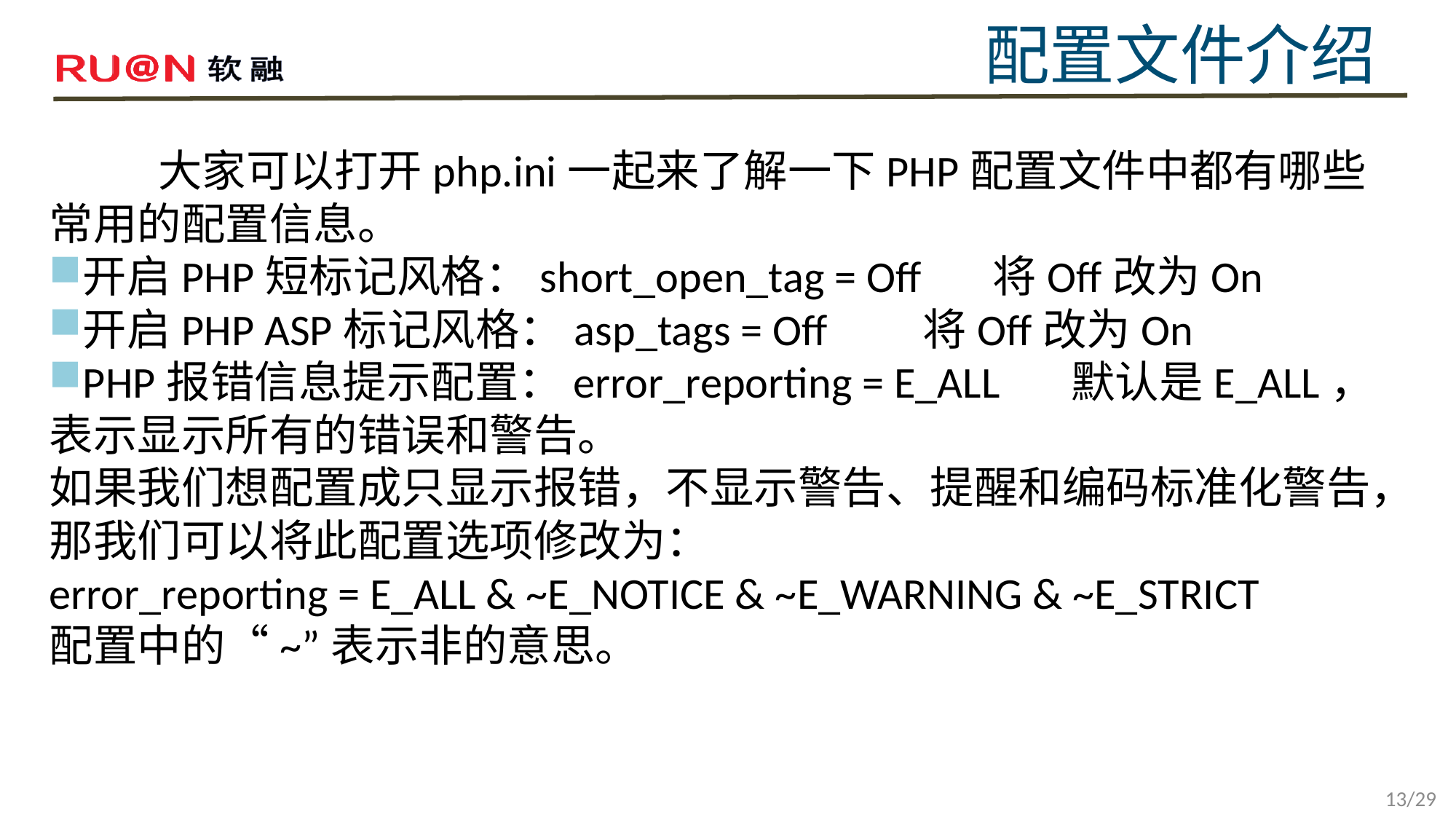

配置文件介绍
          大家可以打开php.ini一起来了解一下PHP配置文件中都有哪些常用的配置信息。
开启PHP短标记风格：short_open_tag = Off      将Off改为On
开启PHP ASP标记风格：asp_tags = Off	将Off改为On
PHP报错信息提示配置：error_reporting = E_ALL      默认是E_ALL，表示显示所有的错误和警告。
如果我们想配置成只显示报错，不显示警告、提醒和编码标准化警告，那我们可以将此配置选项修改为：
error_reporting = E_ALL & ~E_NOTICE & ~E_WARNING & ~E_STRICT
配置中的“~”表示非的意思。

13/29